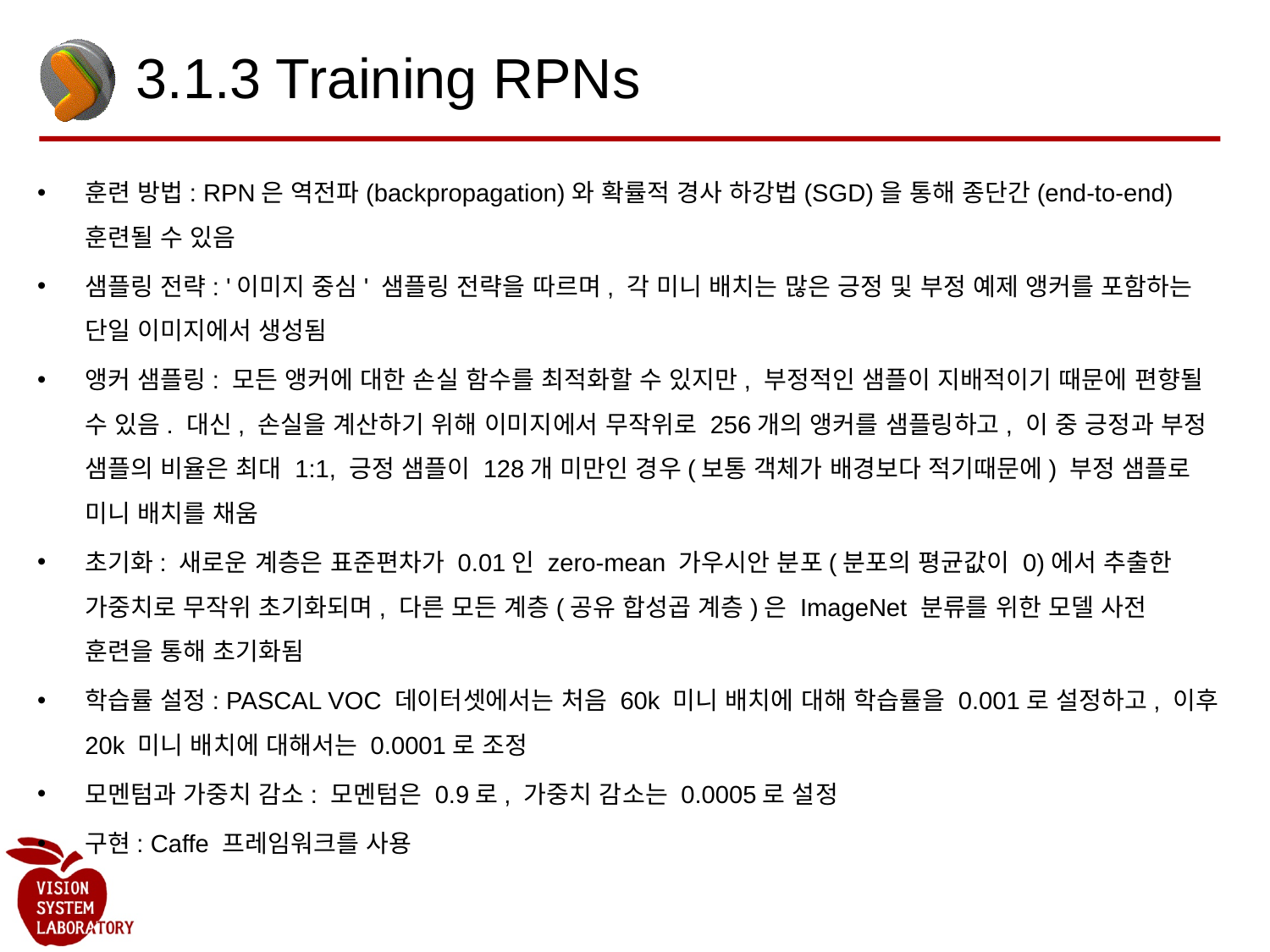

# 3.1.3 Training RPNs
훈련 방법: RPN은 역전파(backpropagation)와 확률적 경사 하강법(SGD)을 통해 종단간(end-to-end) 훈련될 수 있음
샘플링 전략: '이미지 중심' 샘플링 전략을 따르며, 각 미니 배치는 많은 긍정 및 부정 예제 앵커를 포함하는 단일 이미지에서 생성됨
앵커 샘플링: 모든 앵커에 대한 손실 함수를 최적화할 수 있지만, 부정적인 샘플이 지배적이기 때문에 편향될 수 있음. 대신, 손실을 계산하기 위해 이미지에서 무작위로 256개의 앵커를 샘플링하고, 이 중 긍정과 부정 샘플의 비율은 최대 1:1, 긍정 샘플이 128개 미만인 경우(보통 객체가 배경보다 적기때문에) 부정 샘플로 미니 배치를 채움
초기화: 새로운 계층은 표준편차가 0.01인 zero-mean 가우시안 분포(분포의 평균값이 0)에서 추출한 가중치로 무작위 초기화되며, 다른 모든 계층(공유 합성곱 계층)은 ImageNet 분류를 위한 모델 사전 훈련을 통해 초기화됨
학습률 설정: PASCAL VOC 데이터셋에서는 처음 60k 미니 배치에 대해 학습률을 0.001로 설정하고, 이후 20k 미니 배치에 대해서는 0.0001로 조정
모멘텀과 가중치 감소: 모멘텀은 0.9로, 가중치 감소는 0.0005로 설정
구현: Caffe 프레임워크를 사용